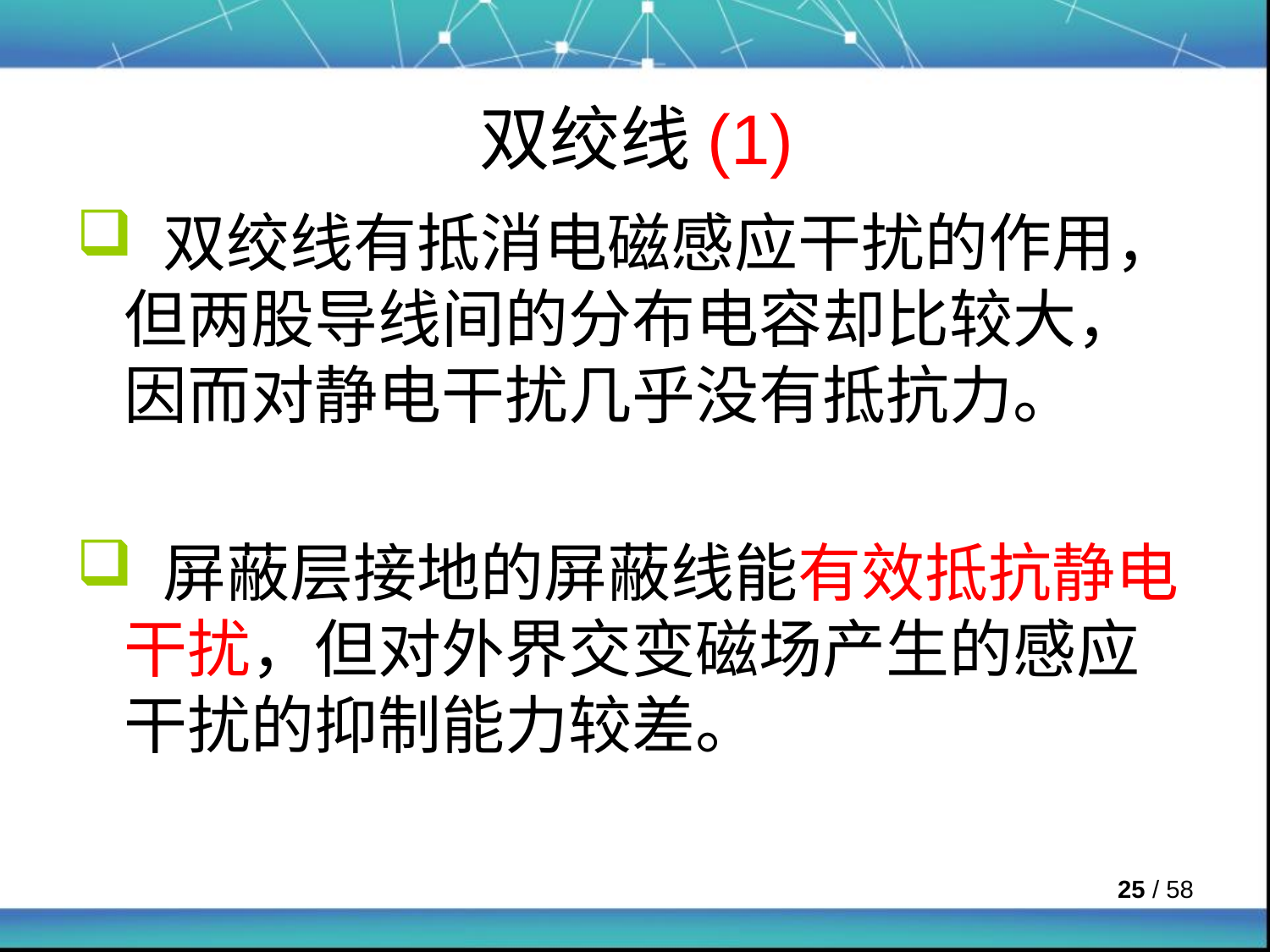

# 双绞线(1)
 双绞线有抵消电磁感应干扰的作用，但两股导线间的分布电容却比较大，因而对静电干扰几乎没有抵抗力。

 屏蔽层接地的屏蔽线能有效抵抗静电干扰，但对外界交变磁场产生的感应干扰的抑制能力较差。
25 / 58